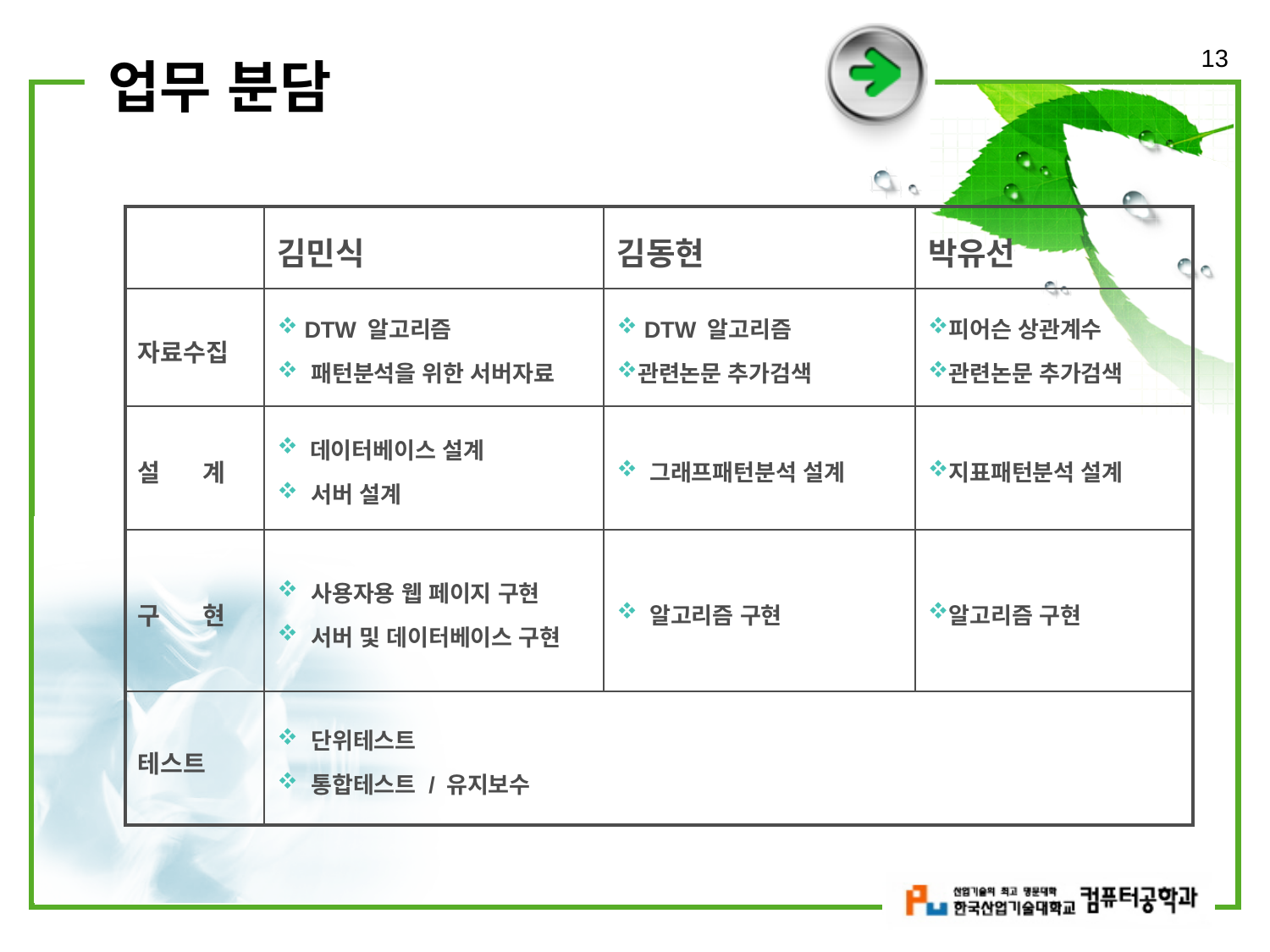

13
# 업무 분담
|  | 김민식 | 김동현 | 박유선 |
| --- | --- | --- | --- |
| 자료수집 | DTW 알고리즘 패턴분석을 위한 서버자료 | DTW 알고리즘 관련논문 추가검색 | 피어슨 상관계수 관련논문 추가검색 |
| 설 계 | 데이터베이스 설계 서버 설계 | 그래프패턴분석 설계 | 지표패턴분석 설계 |
| 구 현 | 사용자용 웹 페이지 구현 서버 및 데이터베이스 구현 | 알고리즘 구현 | 알고리즘 구현 |
| 테스트 | 단위테스트 통합테스트 / 유지보수 |  |  |